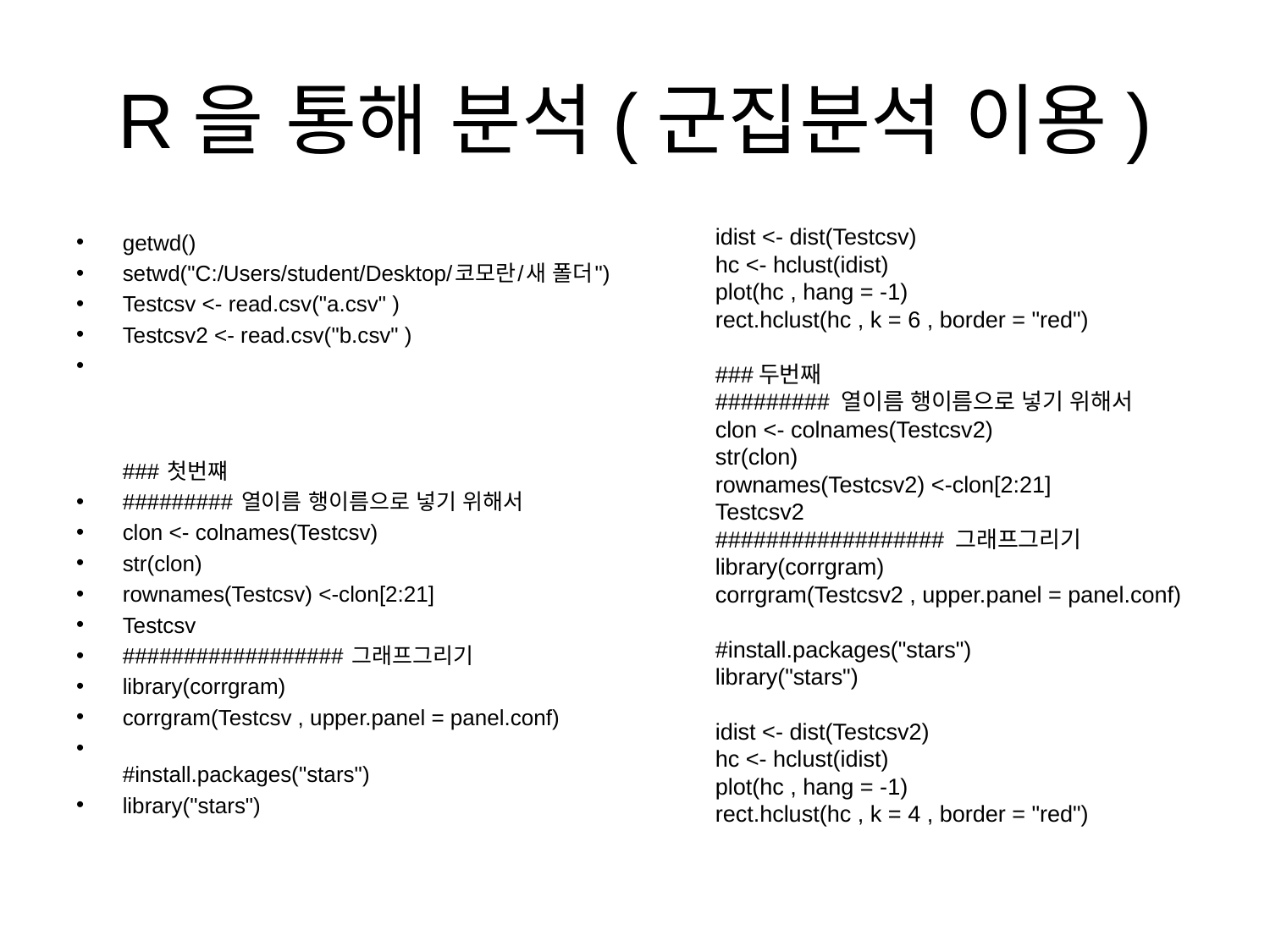

# R을 통해 분석(군집분석 이용)
idist <- dist(Testcsv)
hc <- hclust(idist)
plot(hc , hang = -1)
rect.hclust(hc , k = 6 , border = "red")
###두번째
######### 열이름 행이름으로 넣기 위해서
clon <- colnames(Testcsv2)
str(clon)
rownames(Testcsv2) <-clon[2:21]
Testcsv2
################## 그래프그리기
library(corrgram)
corrgram(Testcsv2 , upper.panel = panel.conf)
#install.packages("stars")
library("stars")
idist <- dist(Testcsv2)
hc <- hclust(idist)
plot(hc , hang = -1)
rect.hclust(hc , k = 4 , border = "red")

getwd()
setwd("C:/Users/student/Desktop/코모란/새 폴더")
Testcsv <- read.csv("a.csv" )
Testcsv2 <- read.csv("b.csv" )
### 첫번쨰
######### 열이름 행이름으로 넣기 위해서
clon <- colnames(Testcsv)
str(clon)
rownames(Testcsv) <-clon[2:21]
Testcsv
################## 그래프그리기
library(corrgram)
corrgram(Testcsv , upper.panel = panel.conf)
#install.packages("stars")
library("stars")